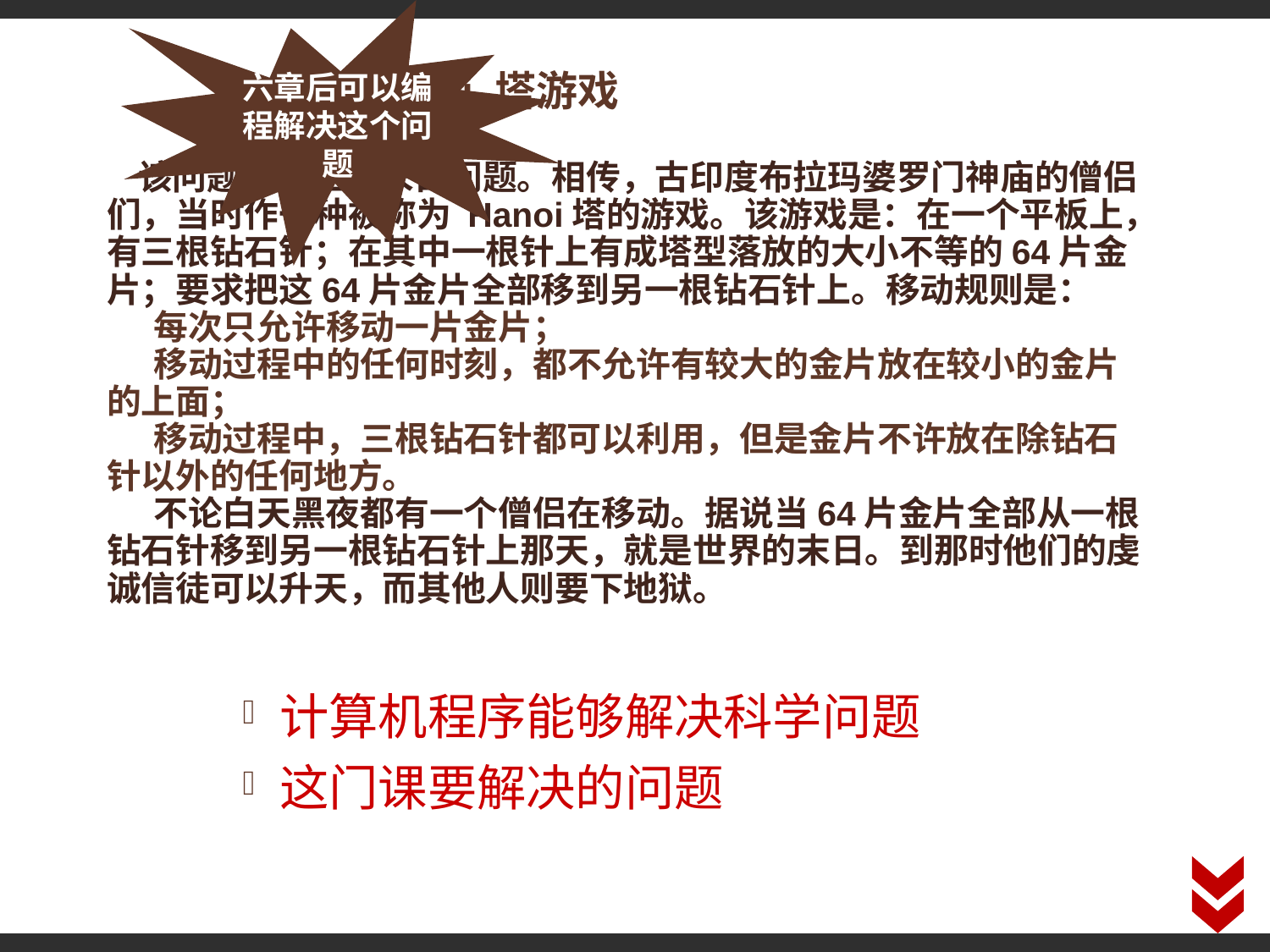

六章后可以编程解决这个问题
# Hanoi 塔游戏 该问题又称世界末日问题。相传，古印度布拉玛婆罗门神庙的僧侣们，当时作一种被称为 Hanoi塔的游戏。该游戏是：在一个平板上，有三根钻石针；在其中一根针上有成塔型落放的大小不等的64片金片；要求把这64片金片全部移到另一根钻石针上。移动规则是： 每次只允许移动一片金片； 移动过程中的任何时刻，都不允许有较大的金片放在较小的金片的上面； 移动过程中，三根钻石针都可以利用，但是金片不许放在除钻石针以外的任何地方。 不论白天黑夜都有一个僧侣在移动。据说当64片金片全部从一根钻石针移到另一根钻石针上那天，就是世界的末日。到那时他们的虔诚信徒可以升天，而其他人则要下地狱。
计算机程序能够解决科学问题
这门课要解决的问题